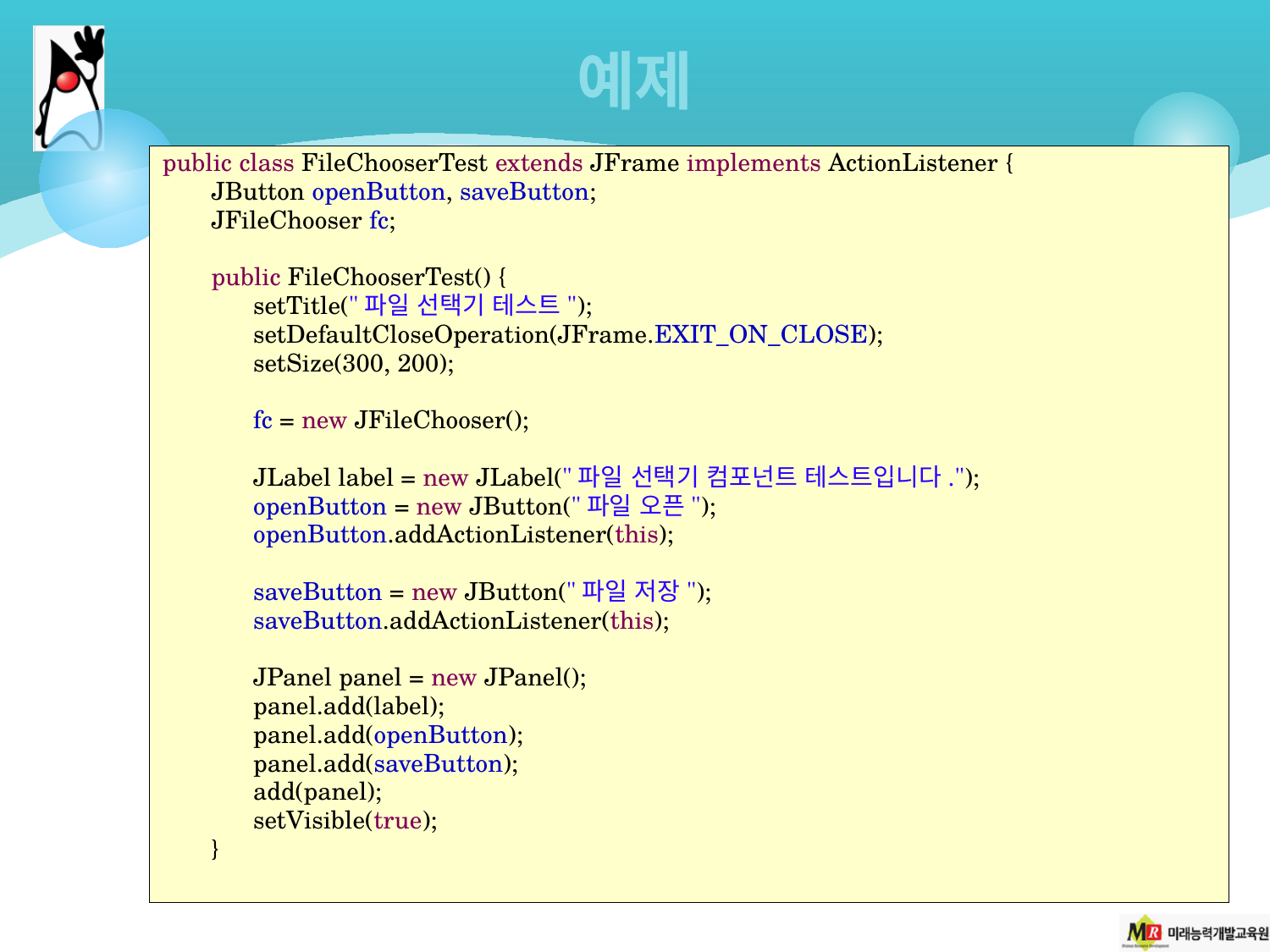

# 예제
public class FileChooserTest extends JFrame implements ActionListener {
       JButton openButton, saveButton;
       JFileChooser fc;

       public FileChooserTest() {
             setTitle("파일 선택기 테스트");
             setDefaultCloseOperation(JFrame.EXIT_ON_CLOSE);
             setSize(300, 200);

             fc = new JFileChooser();

             JLabel label = new JLabel("파일 선택기 컴포넌트 테스트입니다.");
             openButton = new JButton("파일 오픈");
             openButton.addActionListener(this);

             saveButton = new JButton("파일 저장");
             saveButton.addActionListener(this);

             JPanel panel = new JPanel();
             panel.add(label);
             panel.add(openButton);
             panel.add(saveButton);
             add(panel);
             setVisible(true);
       }